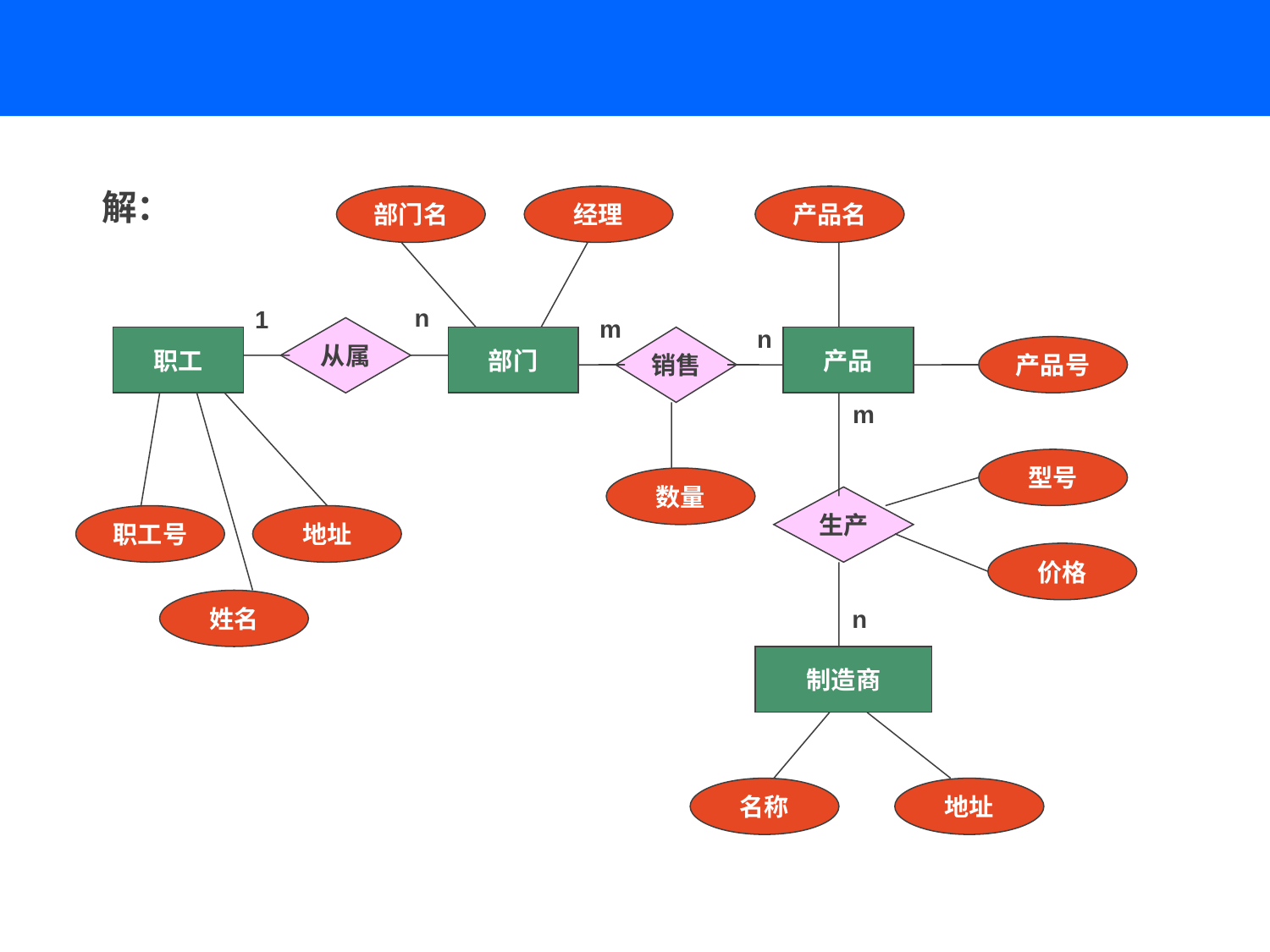

解：
部门名
经理
产品名

n
1
m
n
从属
职工
部门
销售
产品
产品号

m

型号
数量

生产
职工号
地址

价格

姓名
n
制造商

名称
地址